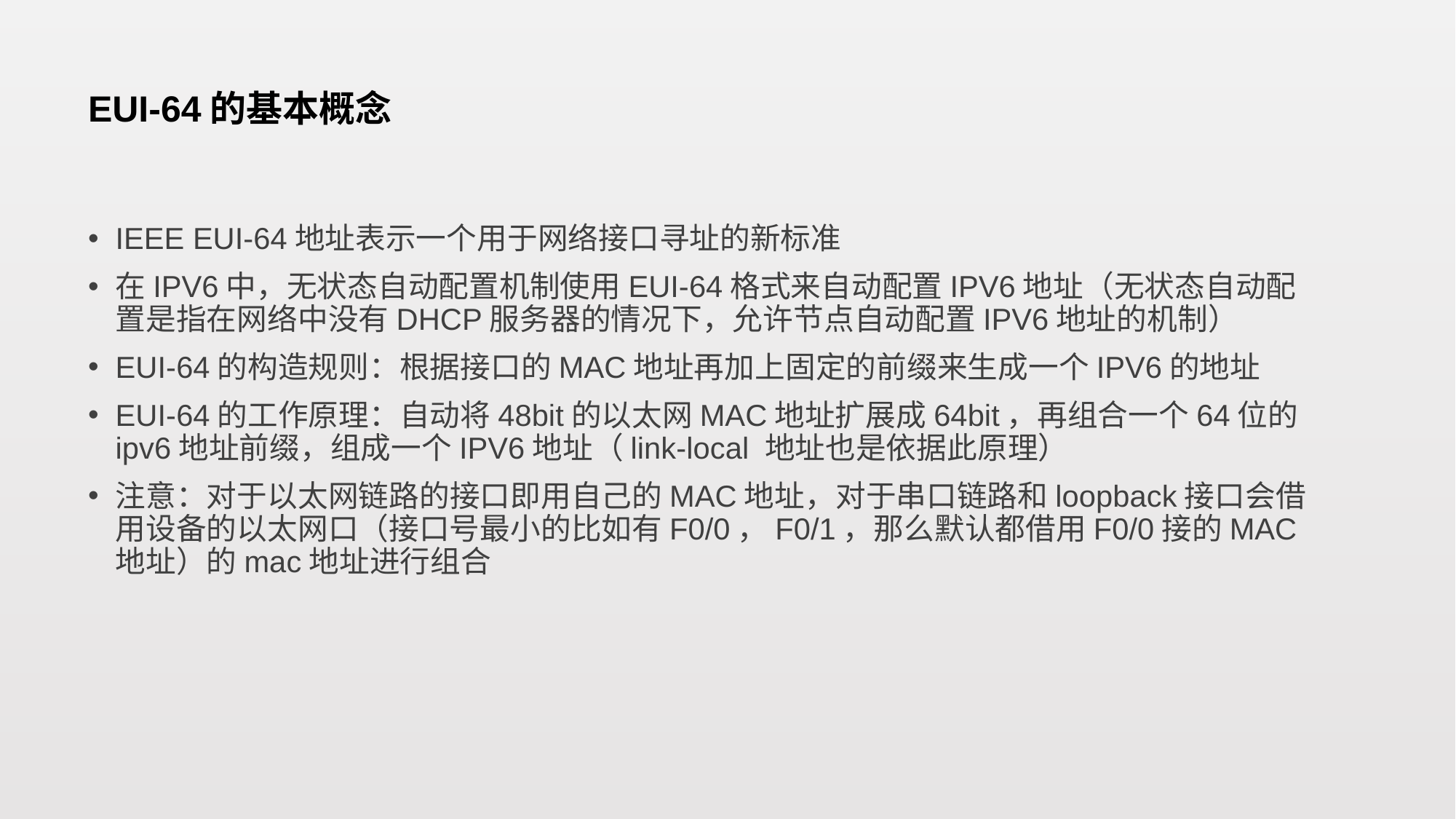

# EUI-64的基本概念
IEEE EUI-64地址表示一个用于网络接口寻址的新标准
在IPV6中，无状态自动配置机制使用EUI-64格式来自动配置IPV6地址（无状态自动配置是指在网络中没有DHCP服务器的情况下，允许节点自动配置IPV6地址的机制）
EUI-64的构造规则：根据接口的MAC地址再加上固定的前缀来生成一个IPV6的地址
EUI-64的工作原理：自动将48bit的以太网MAC地址扩展成64bit，再组合一个64位的ipv6地址前缀，组成一个IPV6地址（link-local 地址也是依据此原理）
注意：对于以太网链路的接口即用自己的MAC地址，对于串口链路和loopback接口会借用设备的以太网口（接口号最小的比如有F0/0，F0/1，那么默认都借用F0/0接的MAC地址）的mac地址进行组合